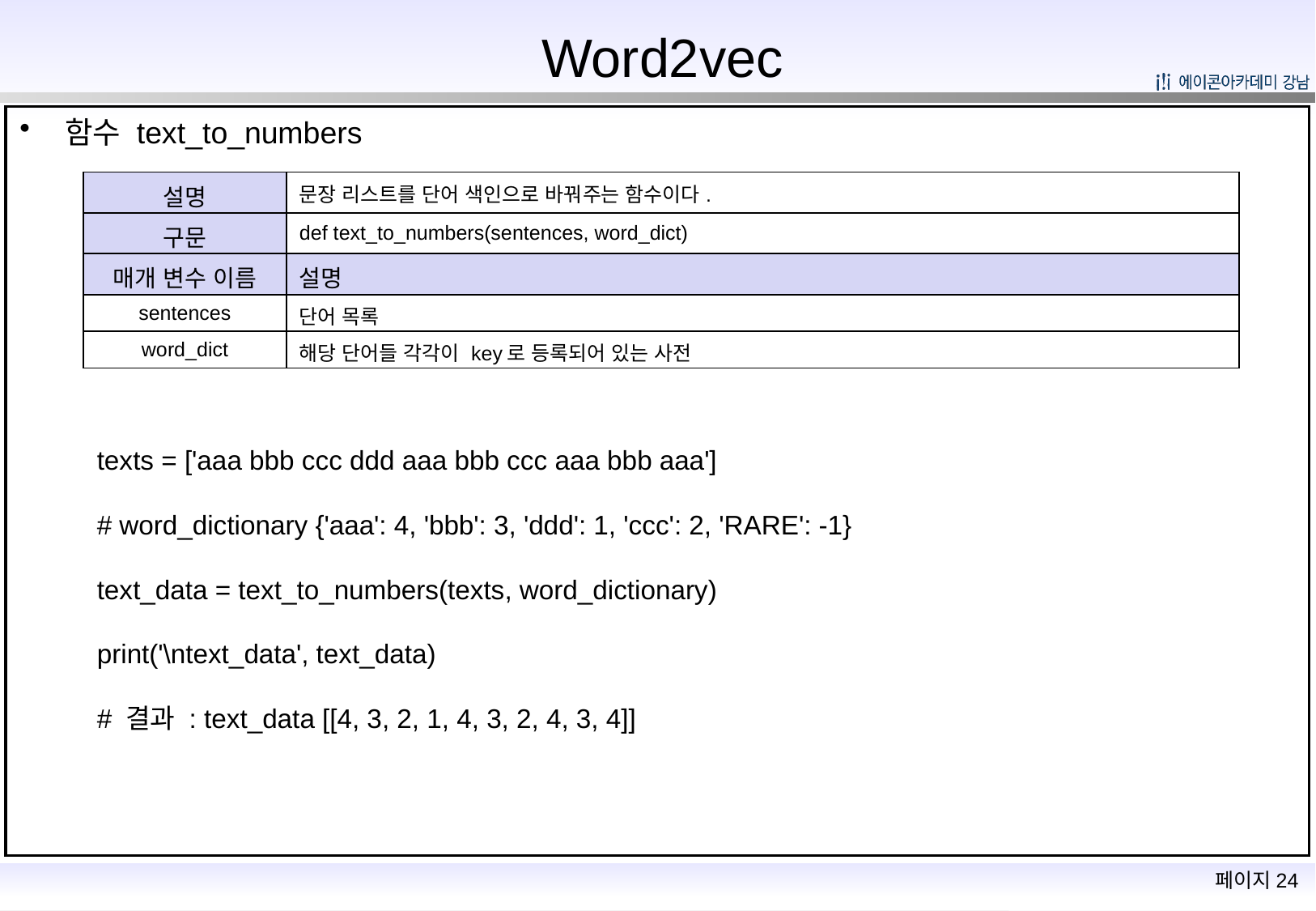

# Word2vec
함수 text_to_numbers
| 설명 | 문장 리스트를 단어 색인으로 바꿔주는 함수이다. |
| --- | --- |
| 구문 | def text\_to\_numbers(sentences, word\_dict) |
| 매개 변수 이름 | 설명 |
| sentences | 단어 목록 |
| word\_dict | 해당 단어들 각각이 key로 등록되어 있는 사전 |
texts = ['aaa bbb ccc ddd aaa bbb ccc aaa bbb aaa']

# word_dictionary {'aaa': 4, 'bbb': 3, 'ddd': 1, 'ccc': 2, 'RARE': -1}

text_data = text_to_numbers(texts, word_dictionary)

print('\ntext_data', text_data)

# 결과 : text_data [[4, 3, 2, 1, 4, 3, 2, 4, 3, 4]]